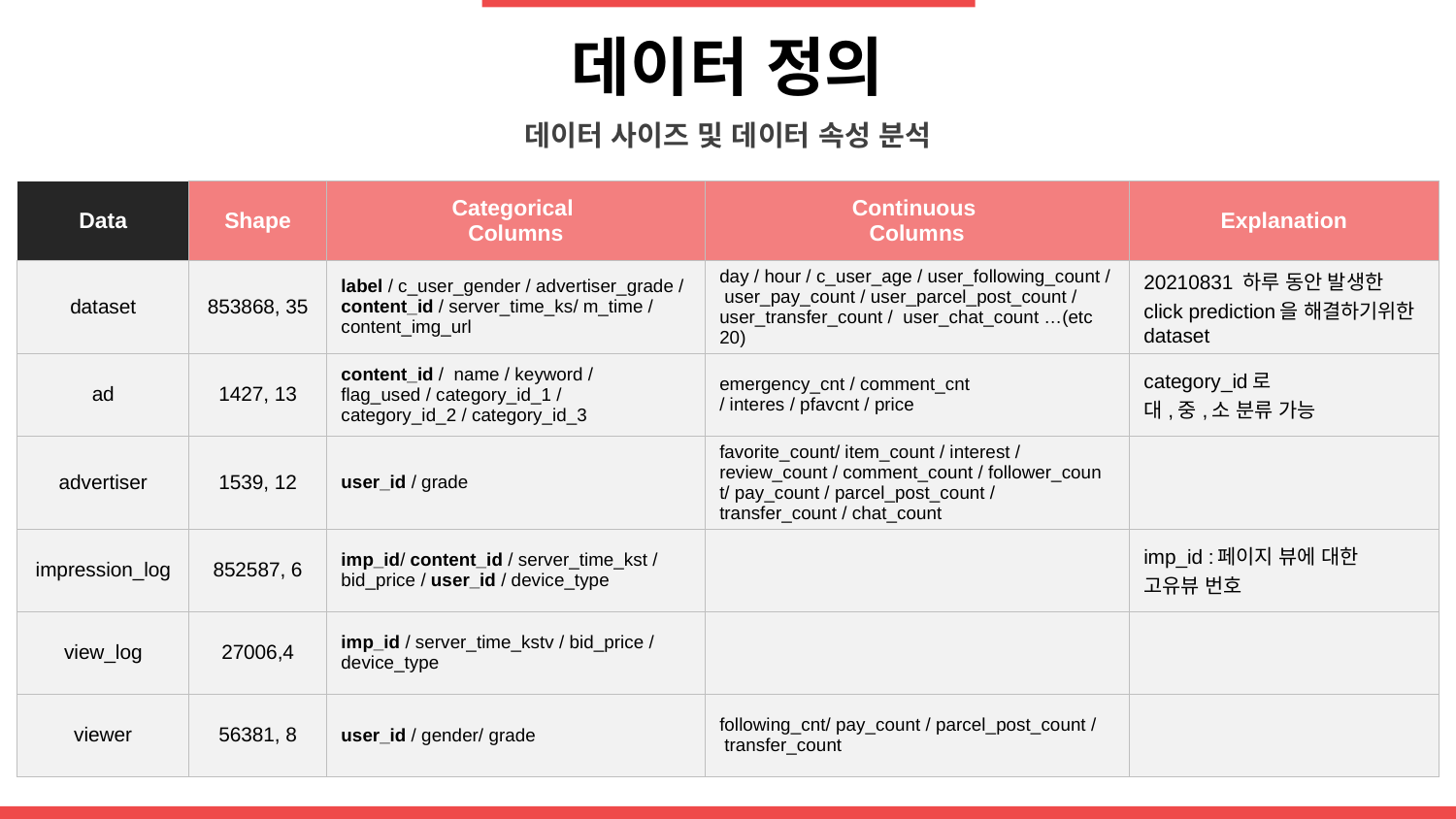

데이터 정의
데이터 사이즈 및 데이터 속성 분석
| Data | Shape | Categorical Columns | Continuous Columns | Explanation |
| --- | --- | --- | --- | --- |
| dataset | 853868, 35 | label / c\_user\_gender / advertiser\_grade / content\_id / server\_time\_ks/ m\_time / content\_img\_url | day / hour / c\_user\_age / user\_following\_count / user\_pay\_count / user\_parcel\_post\_count / user\_transfer\_count / user\_chat\_count …(etc 20) | 20210831 하루 동안 발생한 click prediction을 해결하기위한 dataset |
| ad | 1427, 13 | content\_id / name / keyword / flag\_used / category\_id\_1 / category\_id\_2 / category\_id\_3 | emergency\_cnt / comment\_cnt / interes / pfavcnt / price | category\_id로 대,중,소 분류 가능 |
| advertiser | 1539, 12 | user\_id / grade | favorite\_count/ item\_count / interest / review\_count / comment\_count / follower\_coun t/ pay\_count / parcel\_post\_count / transfer\_count / chat\_count |  |
| impression\_log | 852587, 6 | imp\_id/ content\_id / server\_time\_kst / bid\_price / user\_id / device\_type |  | imp\_id :페이지 뷰에 대한 고유뷰 번호 |
| view\_log | 27006,4 | imp\_id / server\_time\_kstv / bid\_price / device\_type |  |  |
| viewer | 56381, 8 | user\_id / gender/ grade | following\_cnt/ pay\_count / parcel\_post\_count / transfer\_count |  |